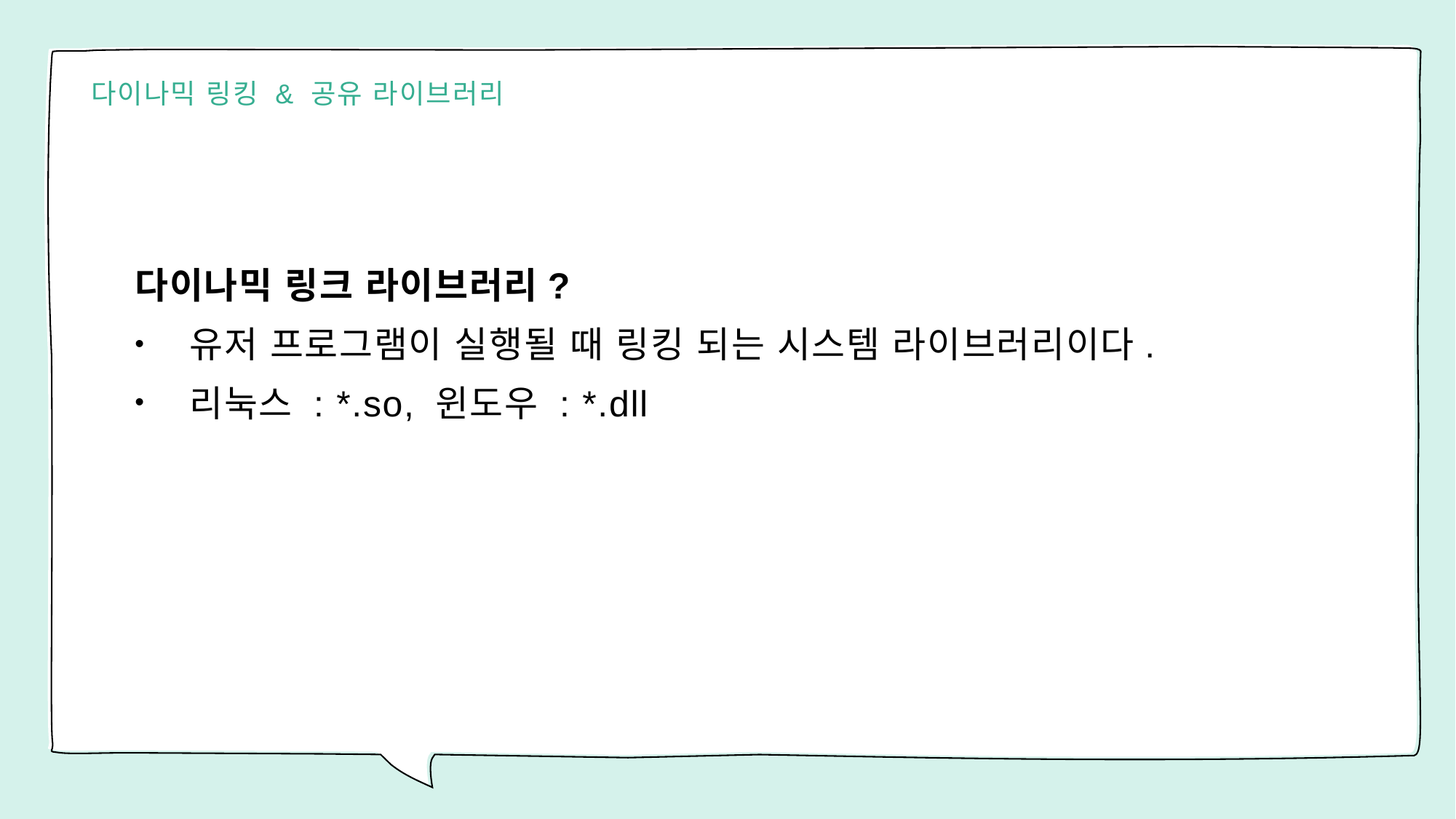

# 다이나믹 링킹 & 공유 라이브러리
다이나믹 링크 라이브러리?
유저 프로그램이 실행될 때 링킹 되는 시스템 라이브러리이다.
리눅스 : *.so, 윈도우 : *.dll